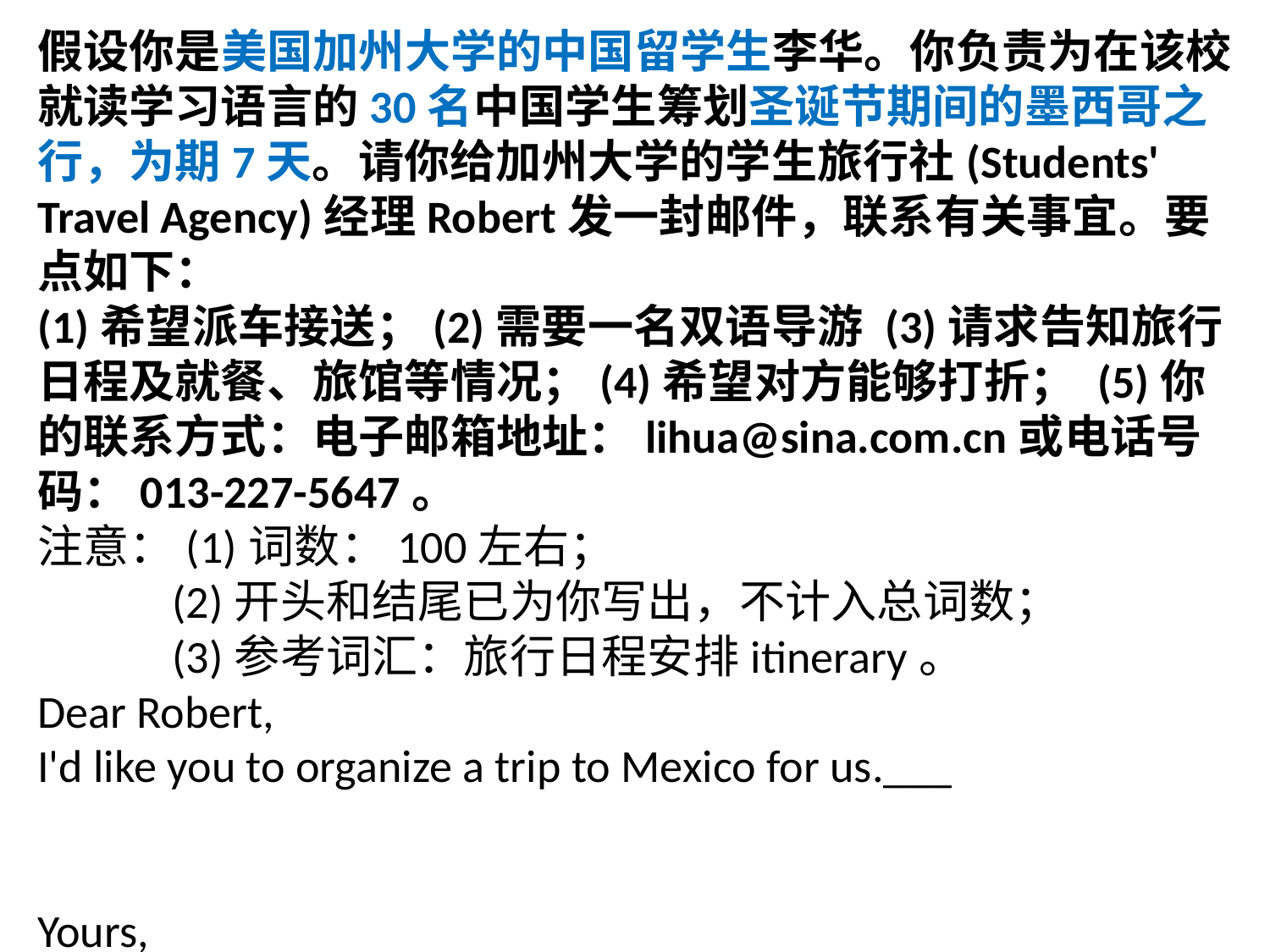

假设你是美国加州大学的中国留学生李华。你负责为在该校就读学习语言的30名中国学生筹划圣诞节期间的墨西哥之行，为期7天。请你给加州大学的学生旅行社(Students' Travel Agency)经理Robert发一封邮件，联系有关事宜。要点如下：
(1)希望派车接送；(2)需要一名双语导游 (3)请求告知旅行日程及就餐、旅馆等情况；(4)希望对方能够打折； (5)你的联系方式：电子邮箱地址：lihua@sina.com.cn或电话号码：013-227-5647。
注意：(1)词数：100左右；
             (2)开头和结尾已为你写出，不计入总词数；
             (3)参考词汇：旅行日程安排itinerary。
Dear Robert,
I'd like you to organize a trip to Mexico for us.___

Yours,
Li Hua